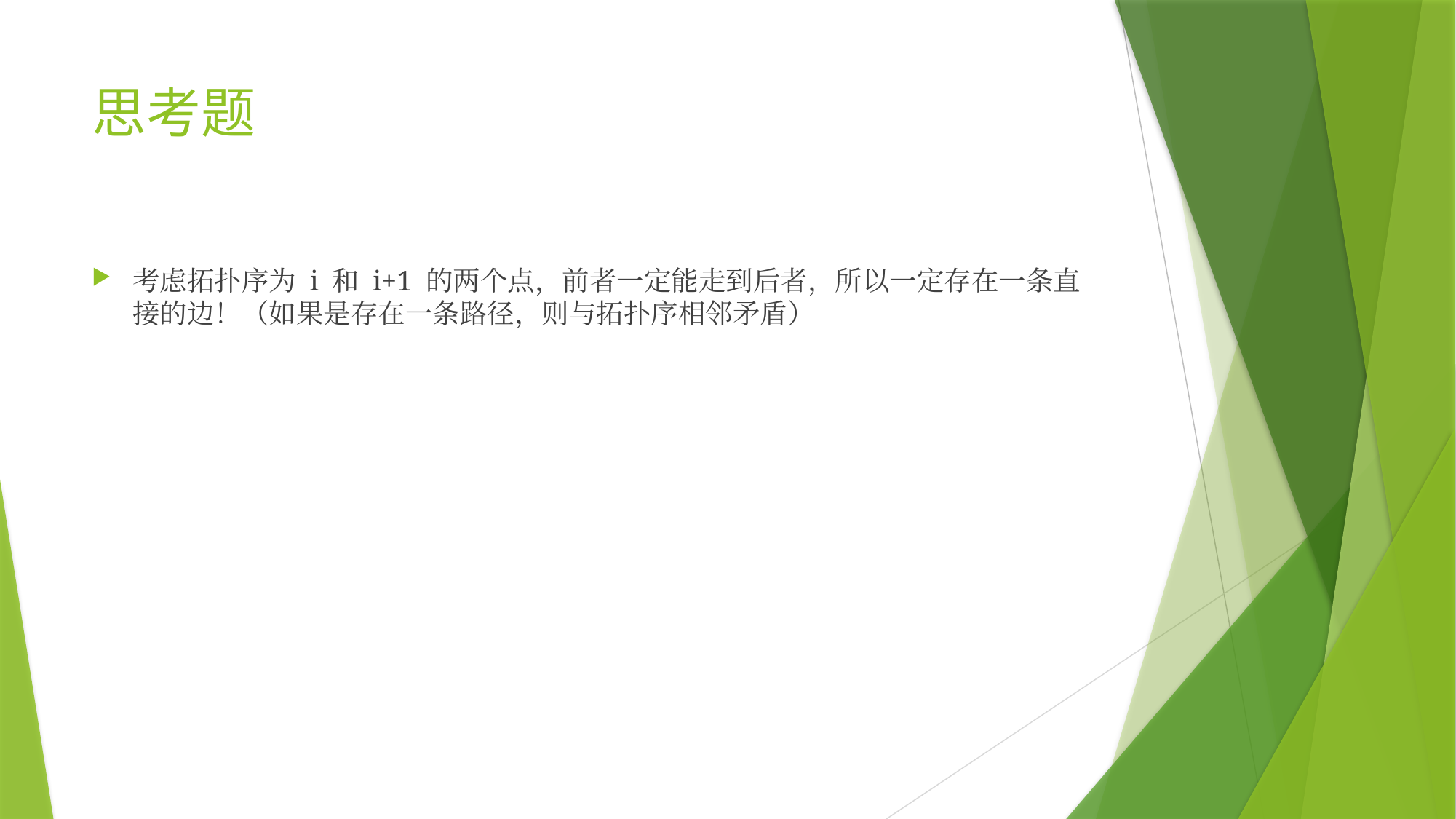

# 思考题
考虑拓扑序为 i 和 i+1 的两个点，前者一定能走到后者，所以一定存在一条直接的边！（如果是存在一条路径，则与拓扑序相邻矛盾）